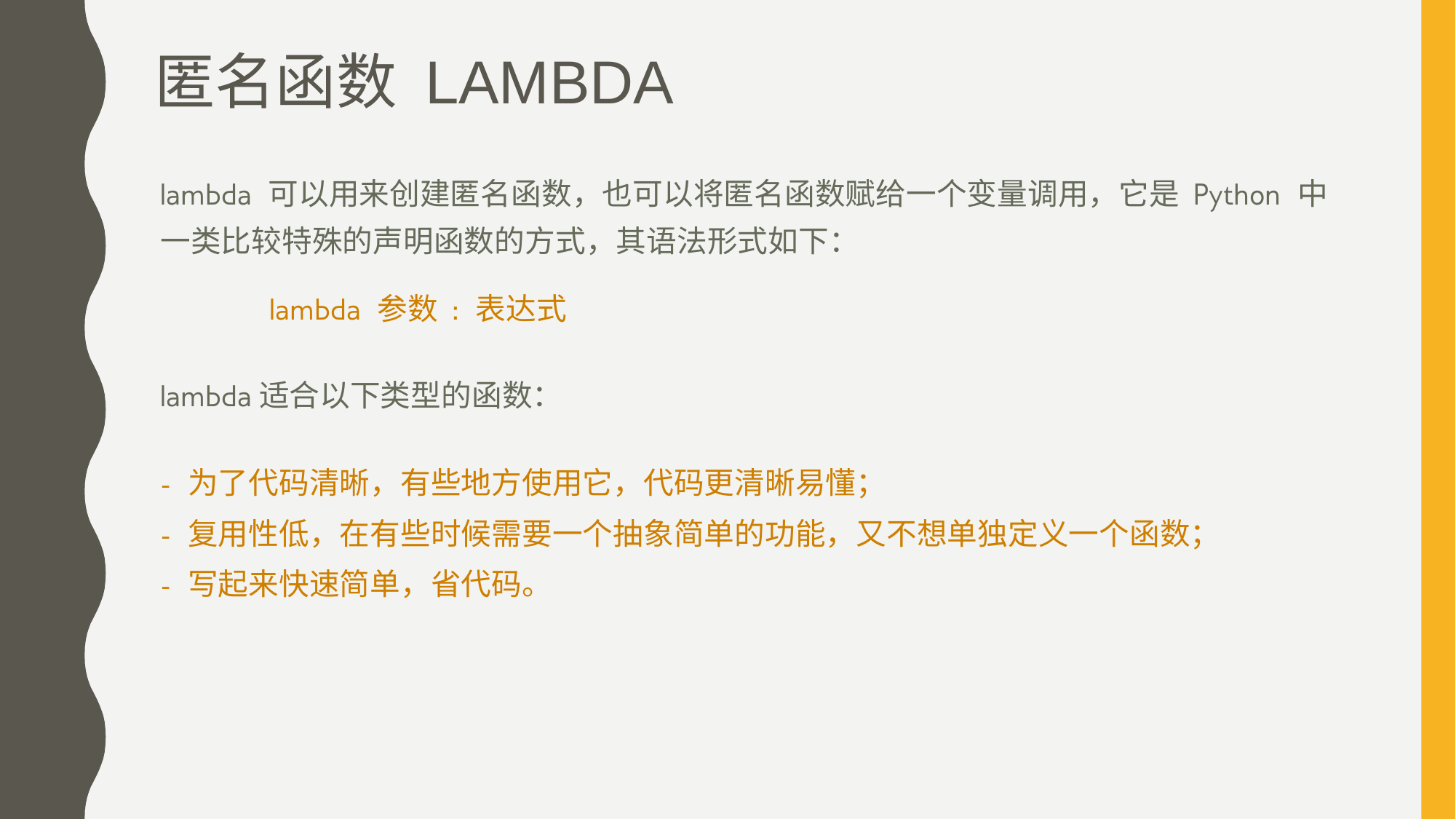

# 匿名函数 lambda
lambda 可以用来创建匿名函数，也可以将匿名函数赋给一个变量调用，它是 Python 中一类比较特殊的声明函数的方式，其语法形式如下：

	lambda 参数 : 表达式

lambda适合以下类型的函数：

- 为了代码清晰，有些地方使用它，代码更清晰易懂；
- 复用性低，在有些时候需要一个抽象简单的功能，又不想单独定义一个函数；
- 写起来快速简单，省代码。